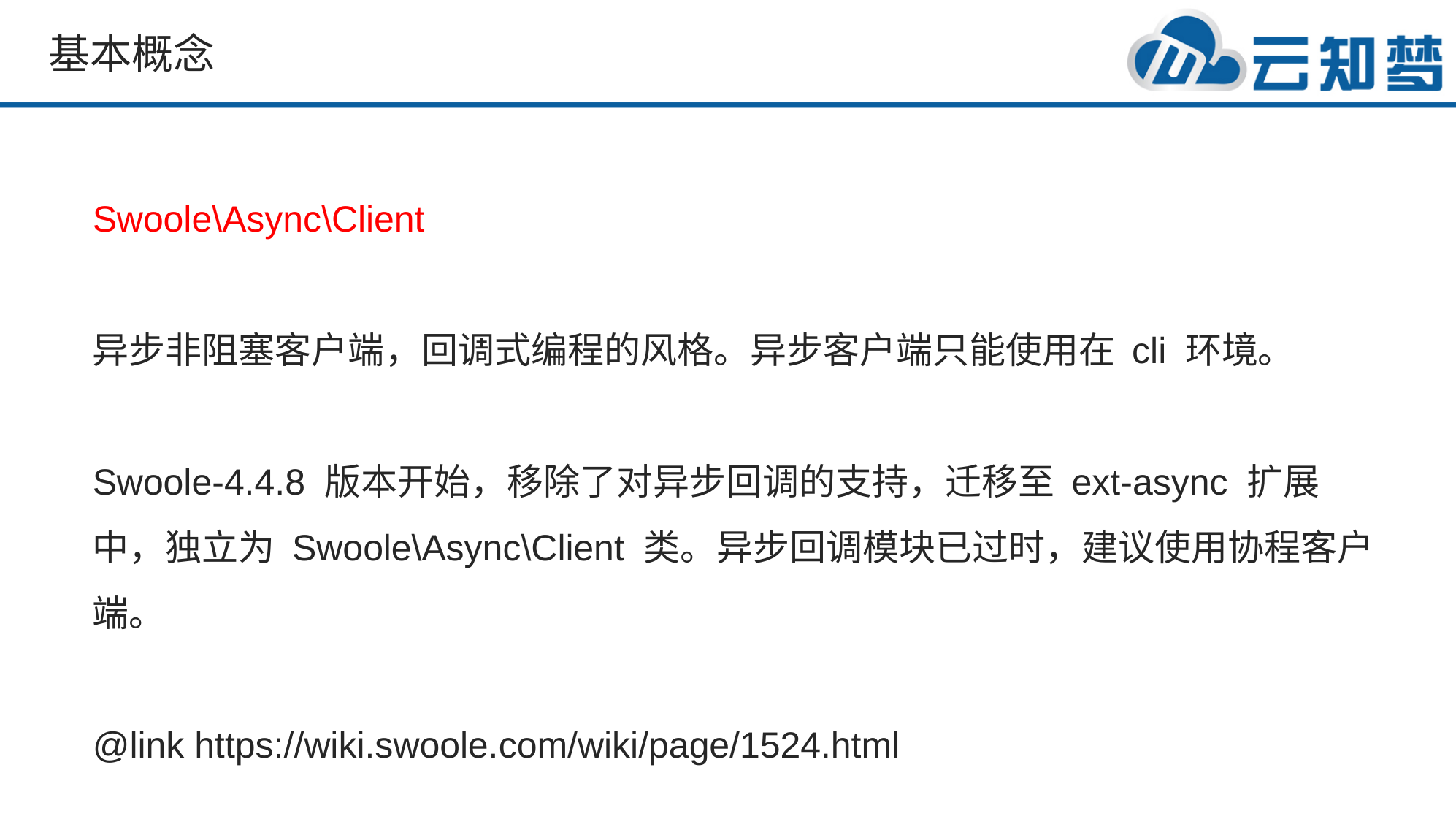

基本概念
Swoole\Async\Client

异步非阻塞客户端，回调式编程的风格。异步客户端只能使用在 cli 环境。

Swoole-4.4.8 版本开始，移除了对异步回调的支持，迁移至 ext-async 扩展中，独立为 Swoole\Async\Client 类。异步回调模块已过时，建议使用协程客户端。

@link https://wiki.swoole.com/wiki/page/1524.html